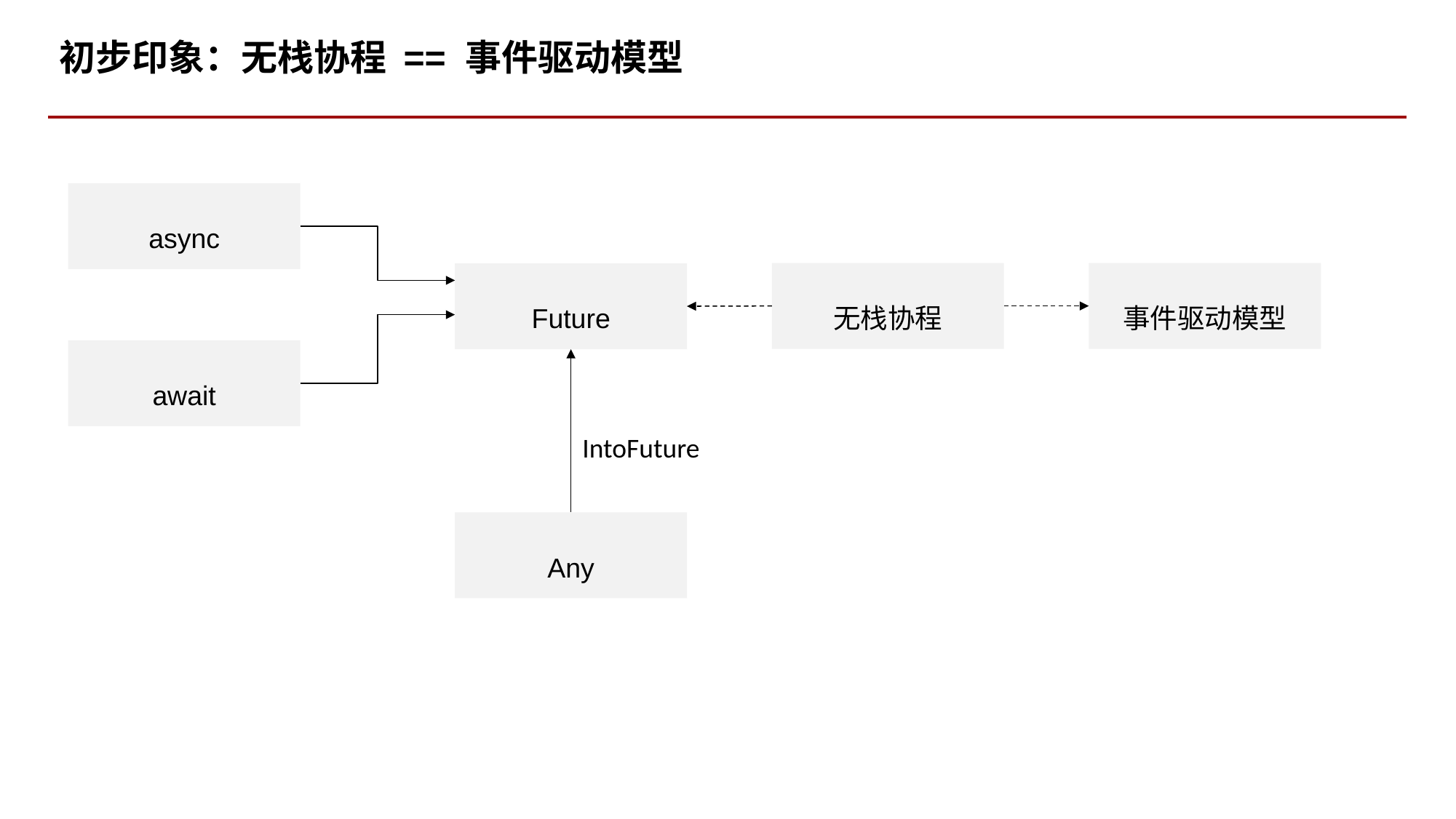

# 初步印象：无栈协程 == 事件驱动模型
async
无栈协程
事件驱动模型
Future
await
IntoFuture
Any